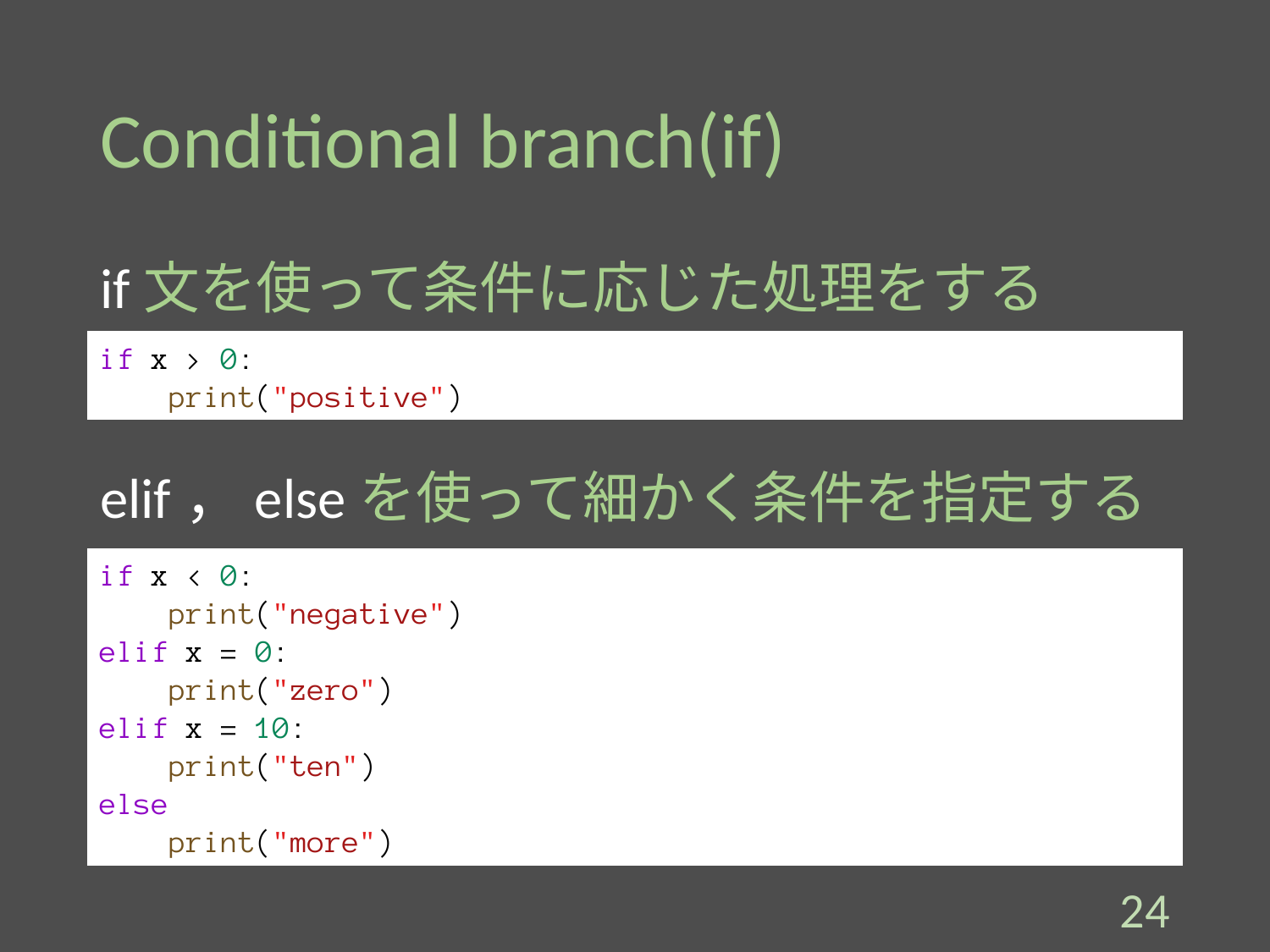

# Conditional branch(if)
if文を使って条件に応じた処理をする

if x > 0:
    print("positive")
elif，elseを使って細かく条件を指定する

if x < 0:
    print("negative")
elif x = 0:
    print("zero")
elif x = 10:
    print("ten")
else
    print("more")
24